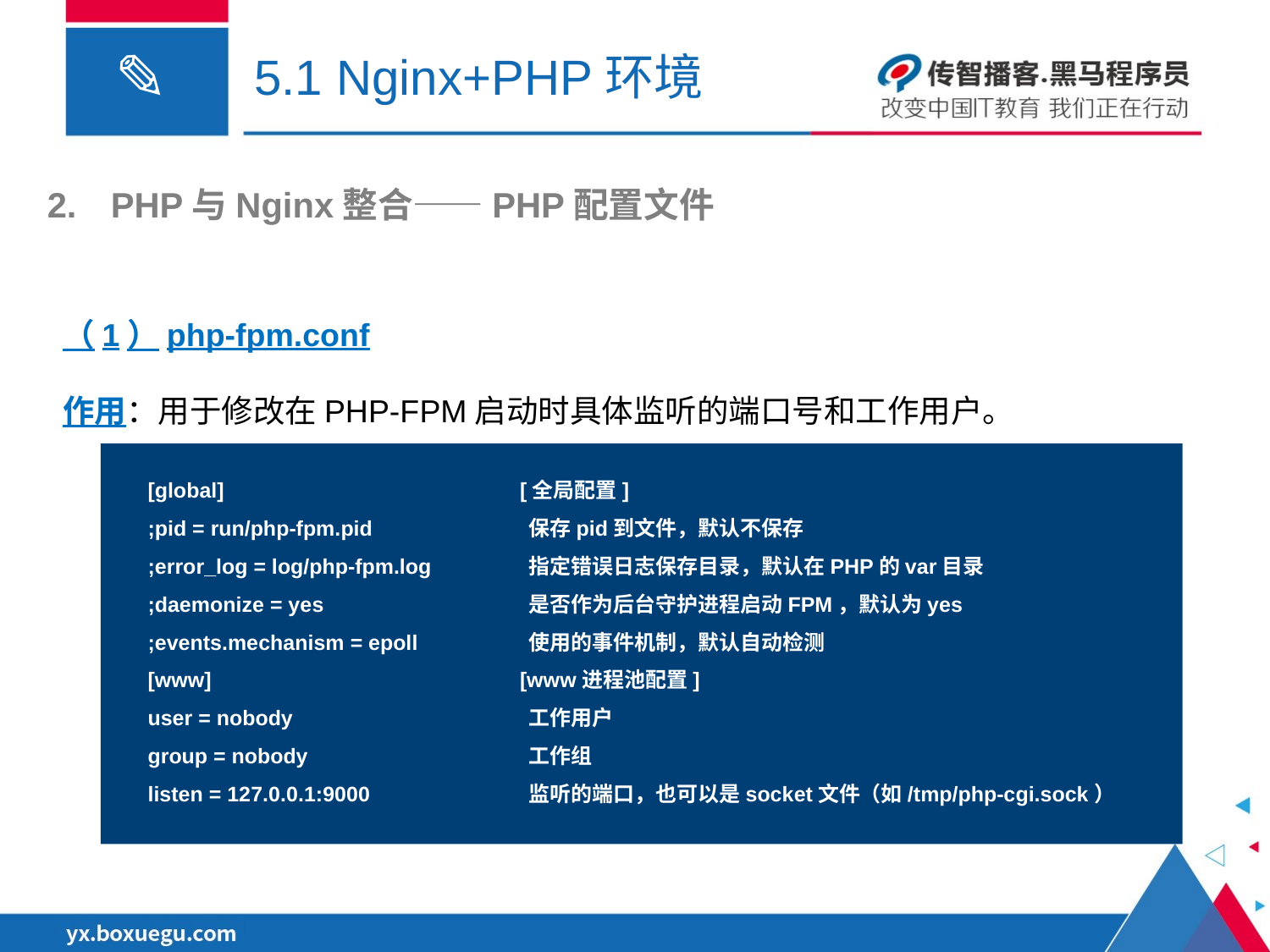

# 5.1 Nginx+PHP环境
PHP与Nginx整合——PHP配置文件
（1）php-fpm.conf
作用：用于修改在PHP-FPM启动时具体监听的端口号和工作用户。

[global]		                    [全局配置]
;pid = run/php-fpm.pid		保存pid到文件，默认不保存
;error_log = log/php-fpm.log	指定错误日志保存目录，默认在PHP的var目录
;daemonize = yes		是否作为后台守护进程启动FPM，默认为yes
;events.mechanism = epoll	使用的事件机制，默认自动检测
[www]		                    [www进程池配置]
user = nobody		工作用户
group = nobody		工作组
listen = 127.0.0.1:9000		监听的端口，也可以是socket文件（如/tmp/php-cgi.sock）